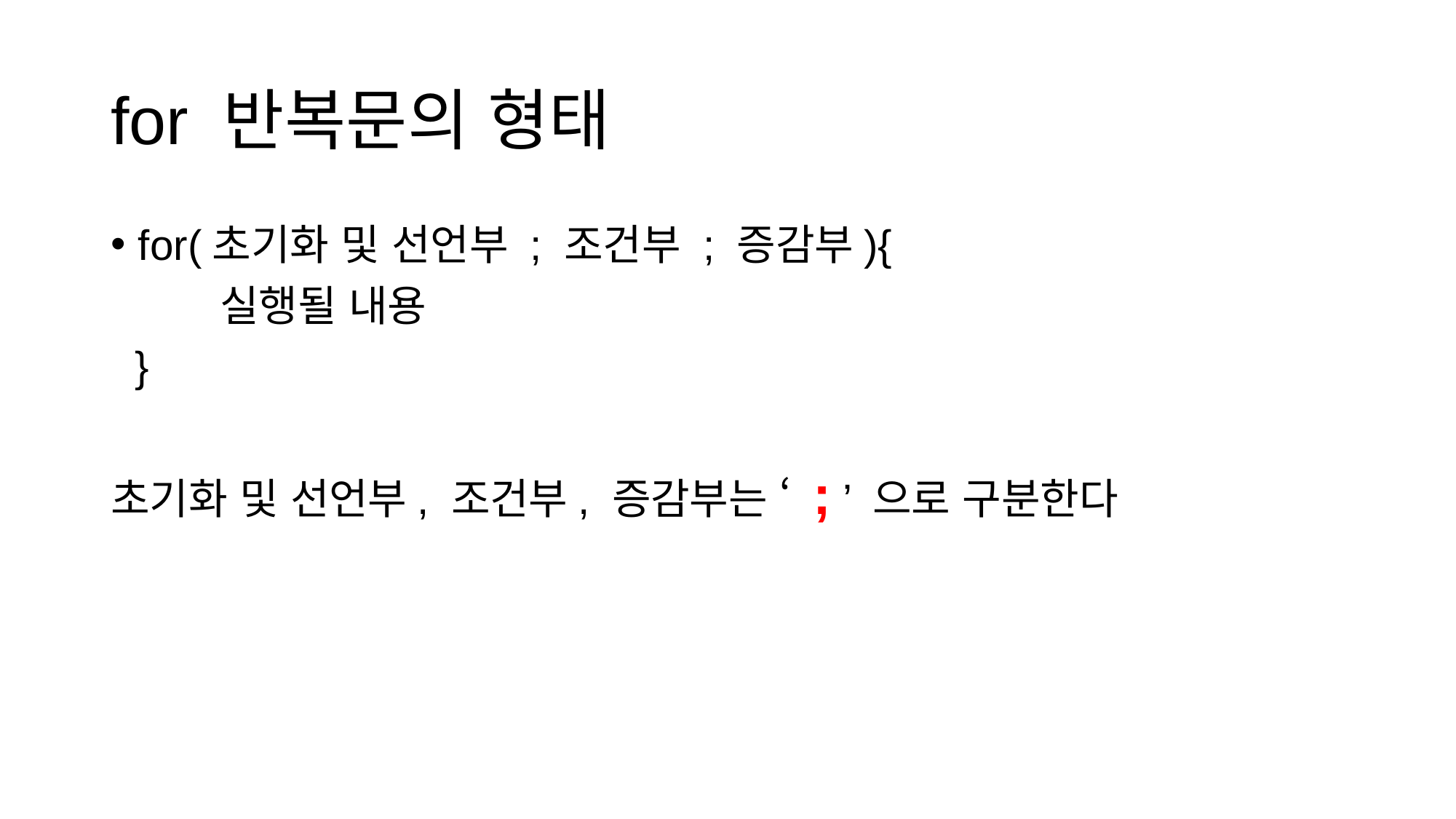

# for 반복문의 형태
for(초기화 및 선언부 ; 조건부 ; 증감부){
	실행될 내용
  }

초기화 및 선언부, 조건부, 증감부는 ‘ ; ’ 으로 구분한다